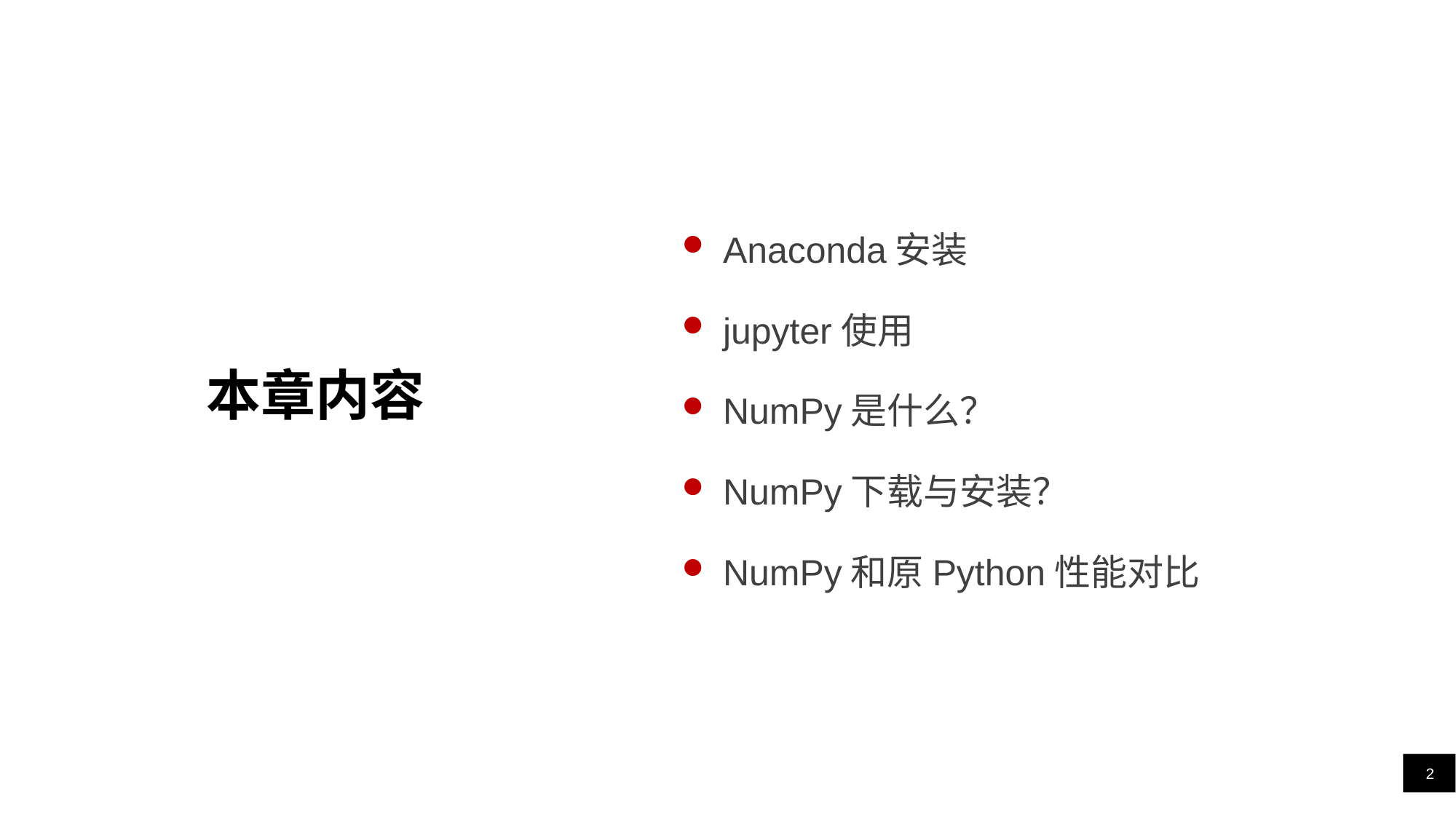

Anaconda安装
jupyter使用
NumPy是什么？
NumPy下载与安装？
NumPy和原Python性能对比

# 本章内容